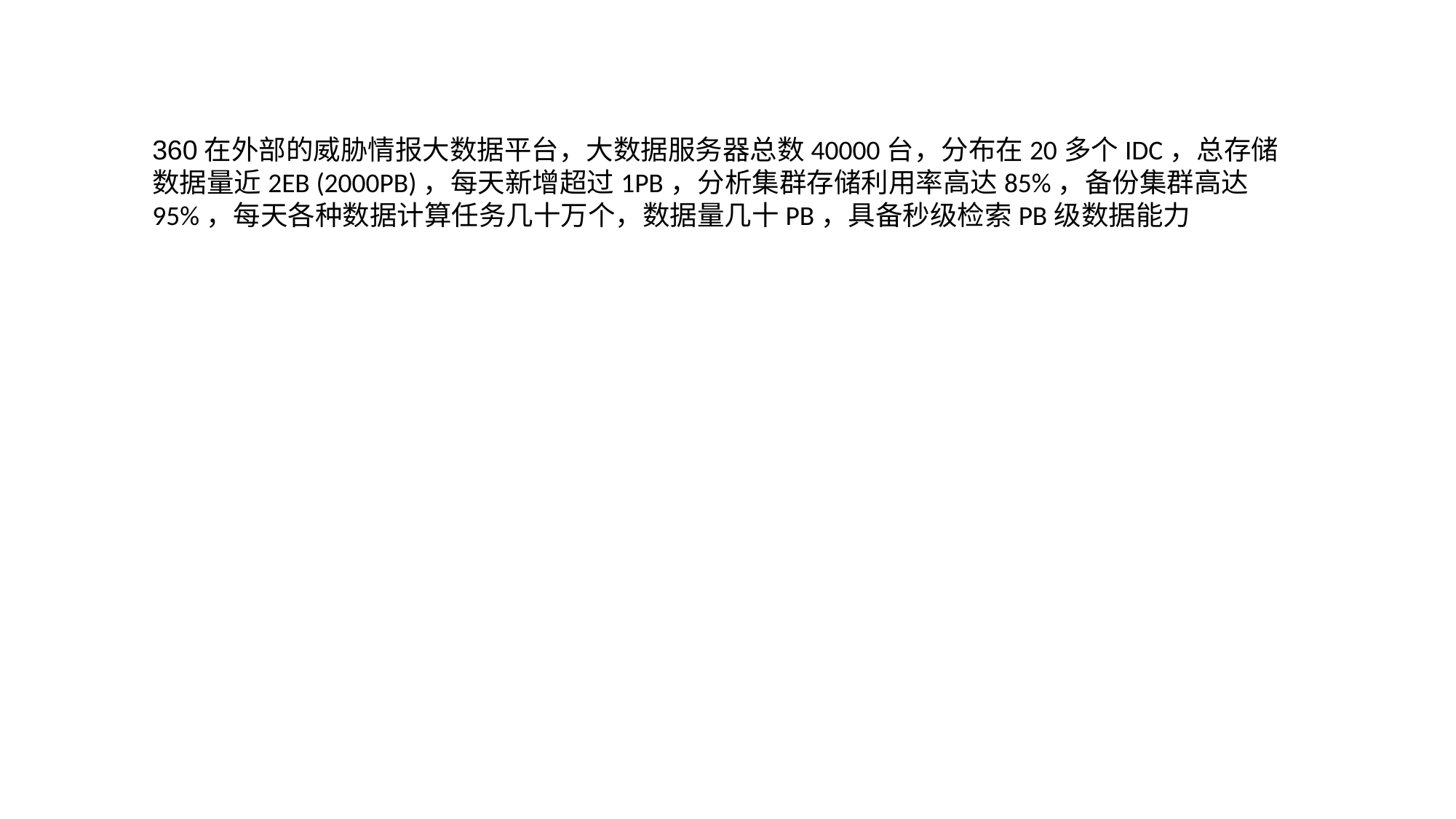

360在外部的威胁情报大数据平台，大数据服务器总数40000台，分布在20多个IDC，总存储数据量近2EB (2000PB)，每天新增超过1PB，分析集群存储利用率高达85%，备份集群高达95%，每天各种数据计算任务几十万个，数据量几十PB，具备秒级检索PB级数据能力